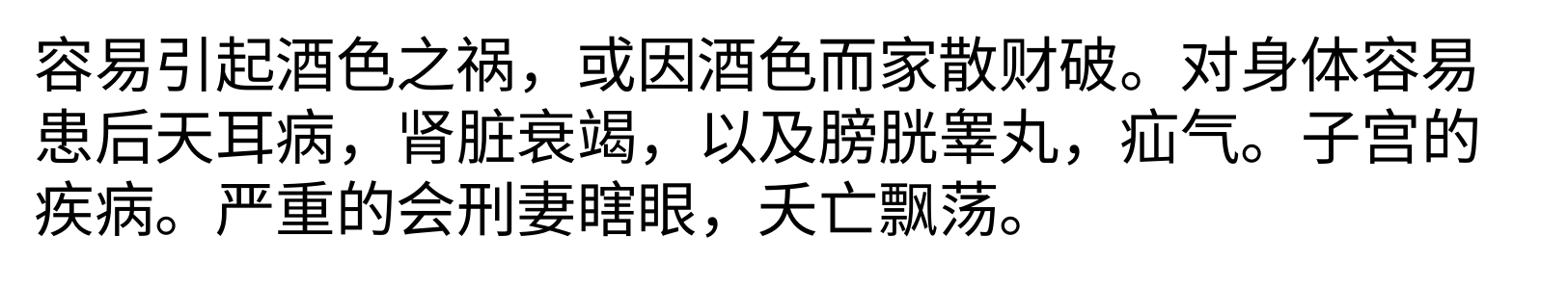

容易引起酒色之祸，或因酒色而家散财破。对身体容易患后天耳病，肾脏衰竭，以及膀胱睾丸，疝气。子宫的疾病。严重的会刑妻瞎眼，夭亡飘荡。